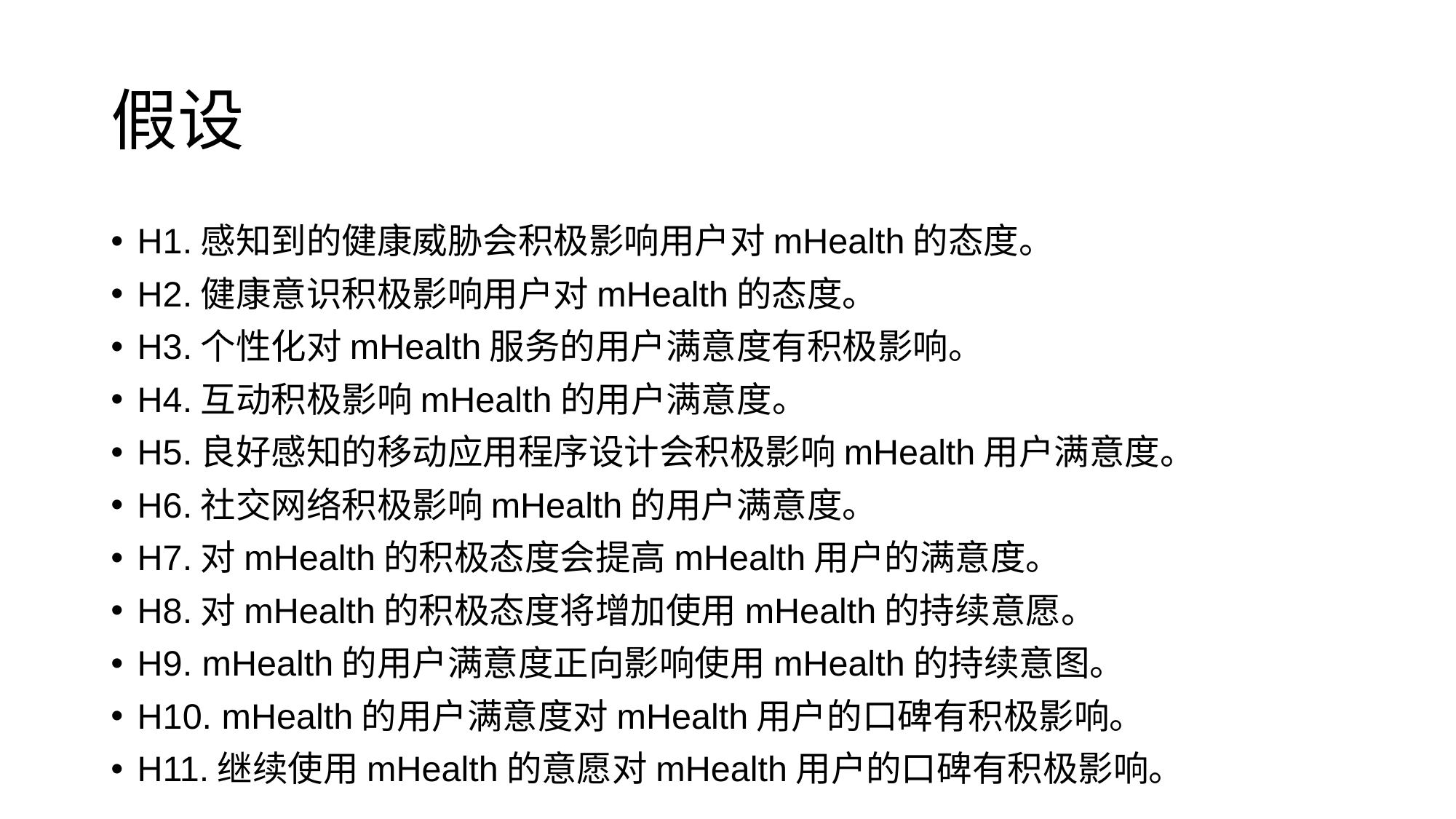

# 假设
H1.感知到的健康威胁会积极影响用户对mHealth的态度。
H2.健康意识积极影响用户对mHealth的态度。
H3.个性化对mHealth服务的用户满意度有积极影响。
H4.互动积极影响mHealth的用户满意度。
H5.良好感知的移动应用程序设计会积极影响mHealth用户满意度。
H6.社交网络积极影响mHealth的用户满意度。
H7.对mHealth的积极态度会提高mHealth用户的满意度。
H8.对mHealth的积极态度将增加使用mHealth的持续意愿。
H9. mHealth的用户满意度正向影响使用mHealth的持续意图。
H10. mHealth的用户满意度对mHealth用户的口碑有积极影响。
H11.继续使用mHealth的意愿对mHealth用户的口碑有积极影响。